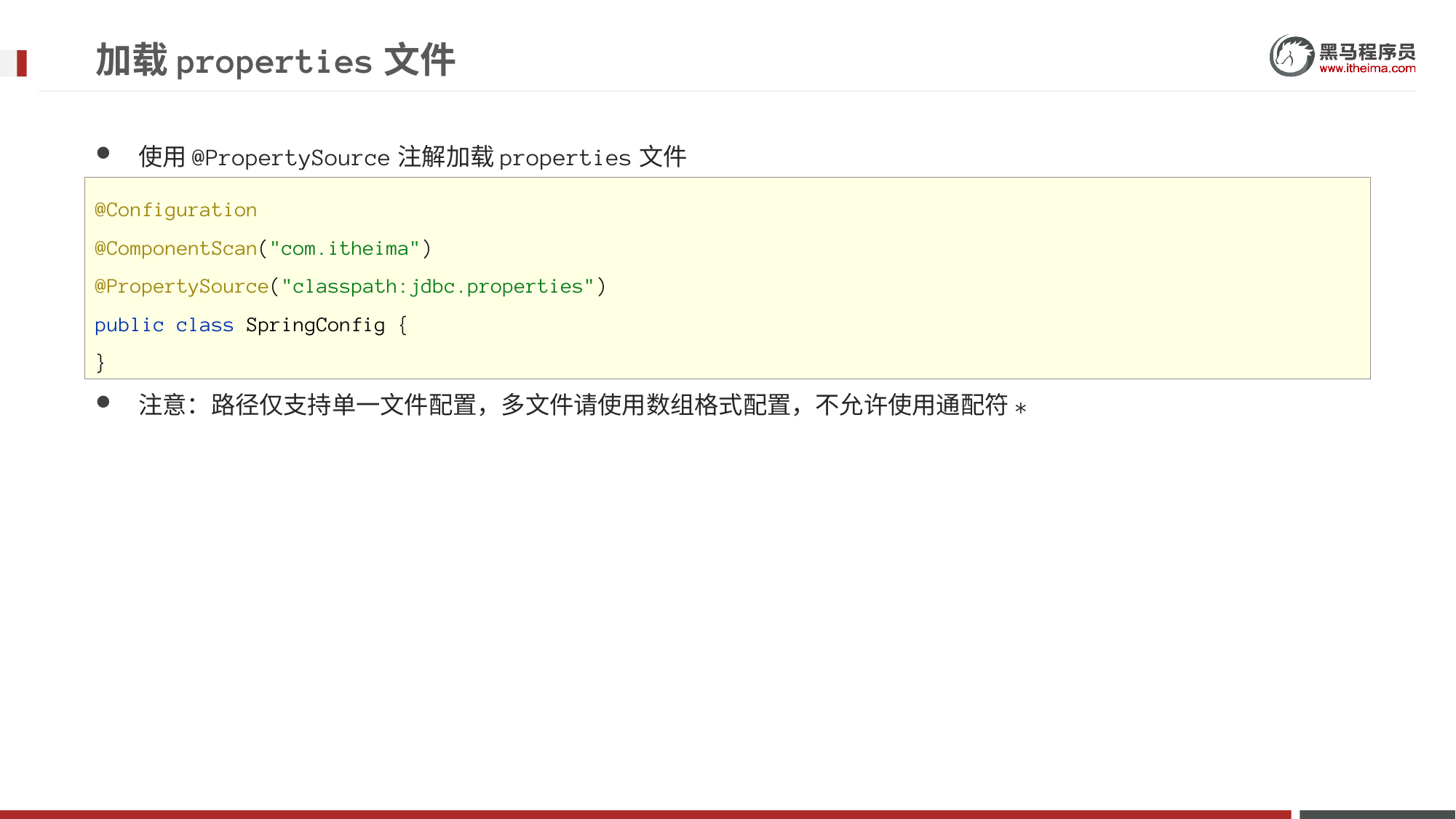

加载properties文件
使用@PropertySource注解加载properties文件

注意：路径仅支持单一文件配置，多文件请使用数组格式配置，不允许使用通配符*
@Configuration
@ComponentScan("com.itheima")
@PropertySource("classpath:jdbc.properties")
public class SpringConfig {
}